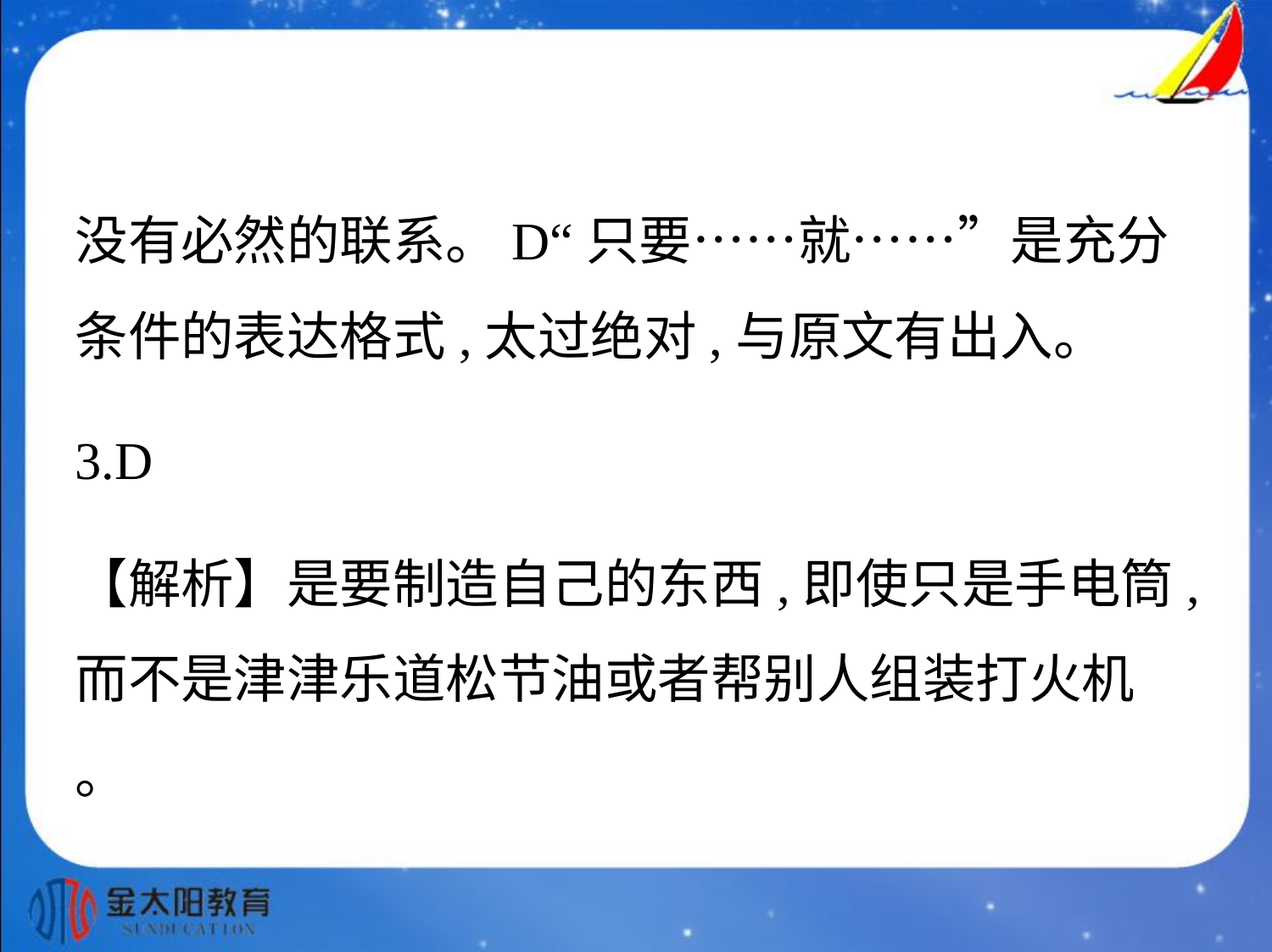

没有必然的联系。D“只要……就……”是充分
条件的表达格式,太过绝对,与原文有出入。
3.D
【解析】是要制造自己的东西,即使只是手电筒,
而不是津津乐道松节油或者帮别人组装打火机
。